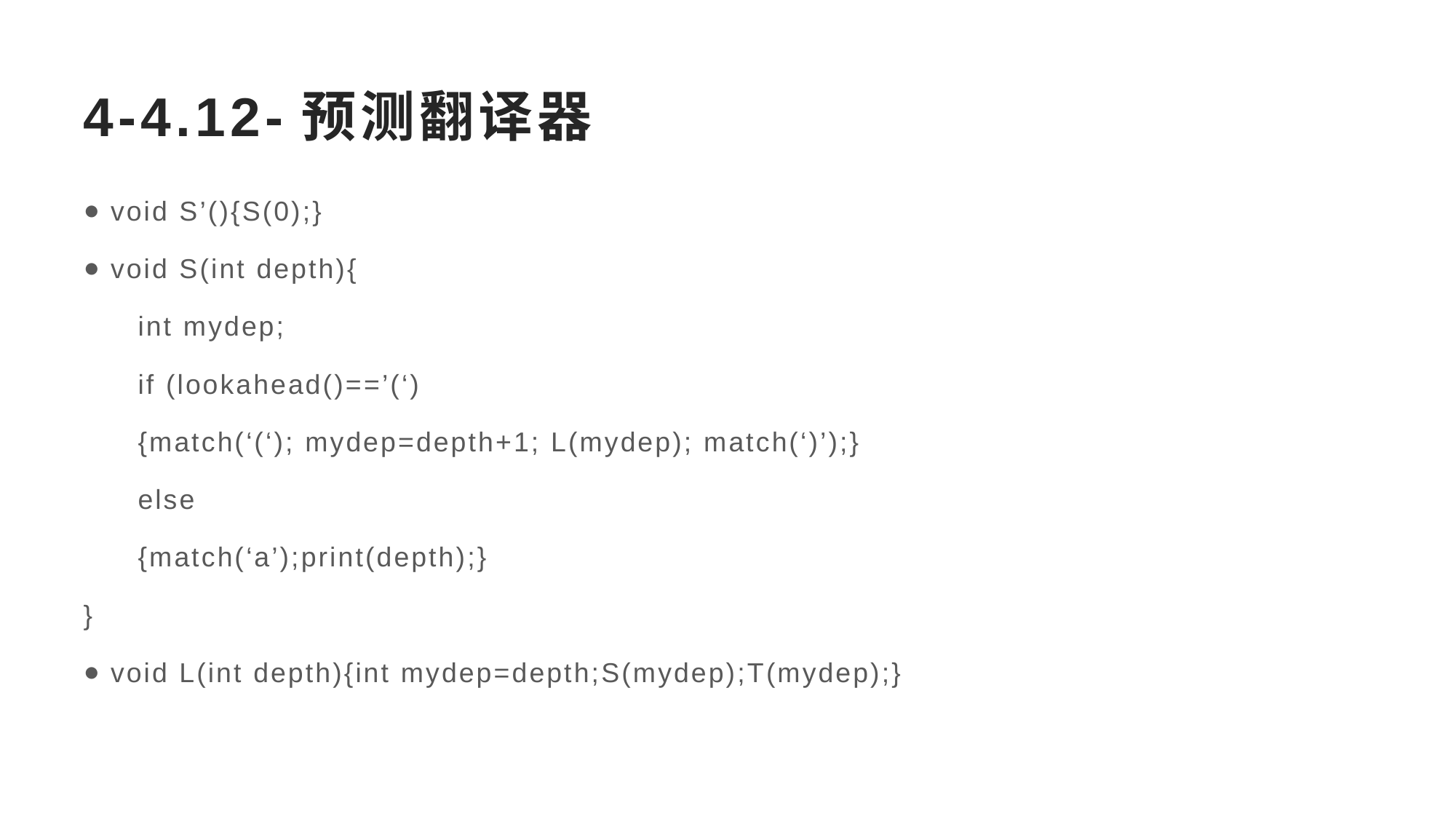

# 4-4.12-预测翻译器
void S’(){S(0);}
void S(int depth){
int mydep;
if (lookahead()==’(‘)
{match(‘(‘); mydep=depth+1; L(mydep); match(‘)’);}
else
{match(‘a’);print(depth);}
}
void L(int depth){int mydep=depth;S(mydep);T(mydep);}